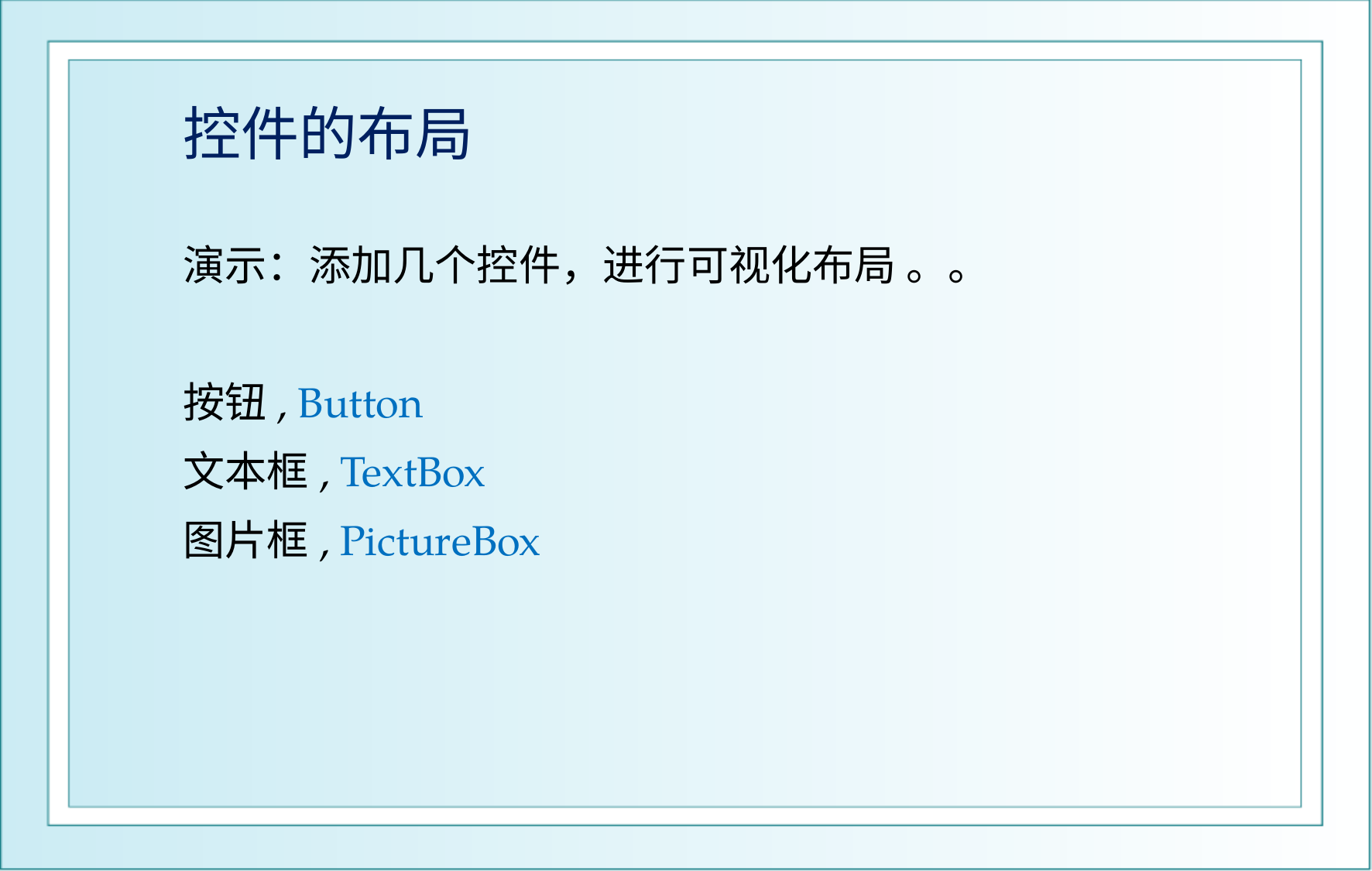

# 控件的布局
演示：添加几个控件，进行可视化布局 。。

按钮, Button
文本框, TextBox
图片框, PictureBox